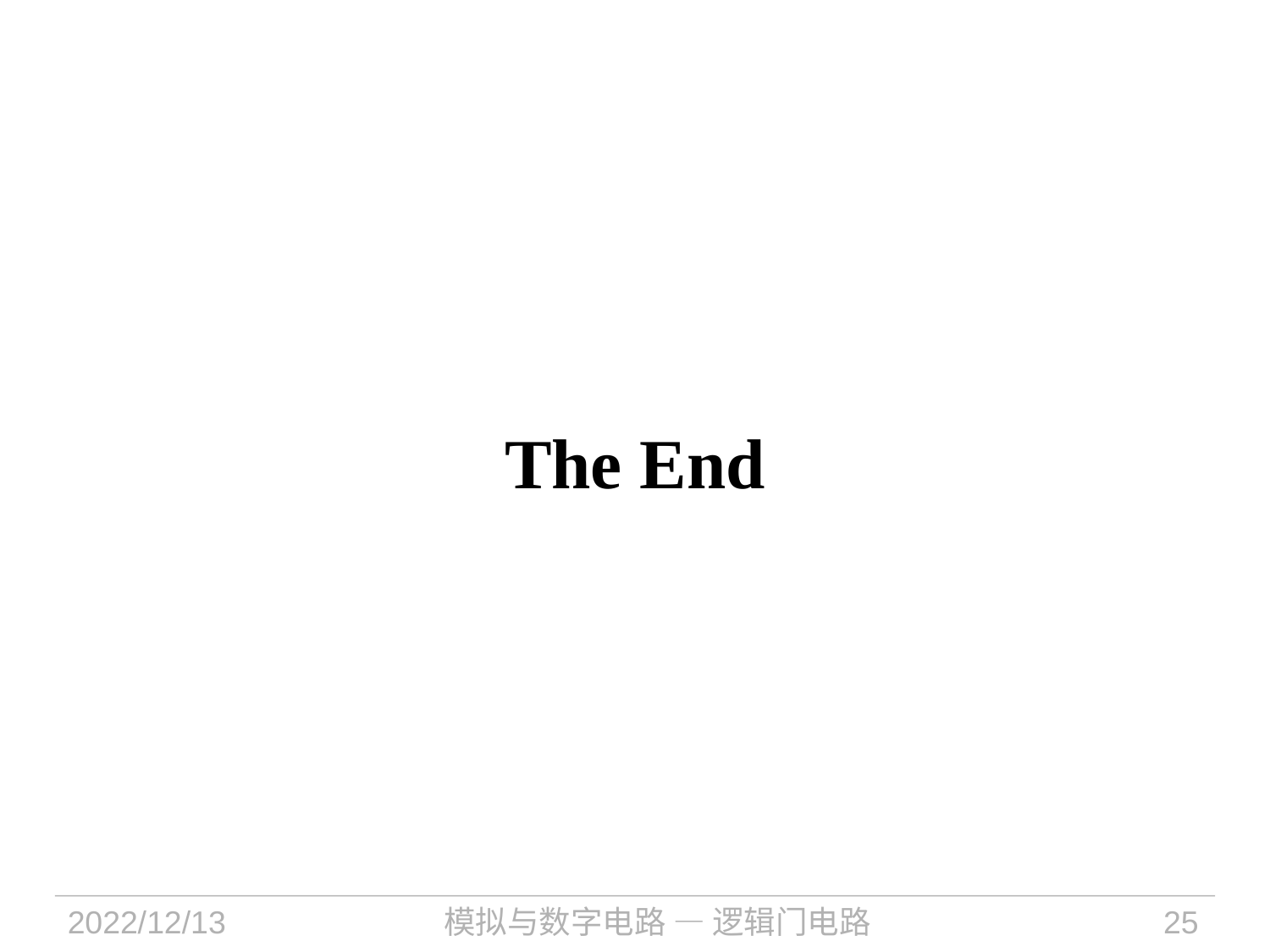

# The End
2022/12/13
模拟与数字电路 — 逻辑门电路
25